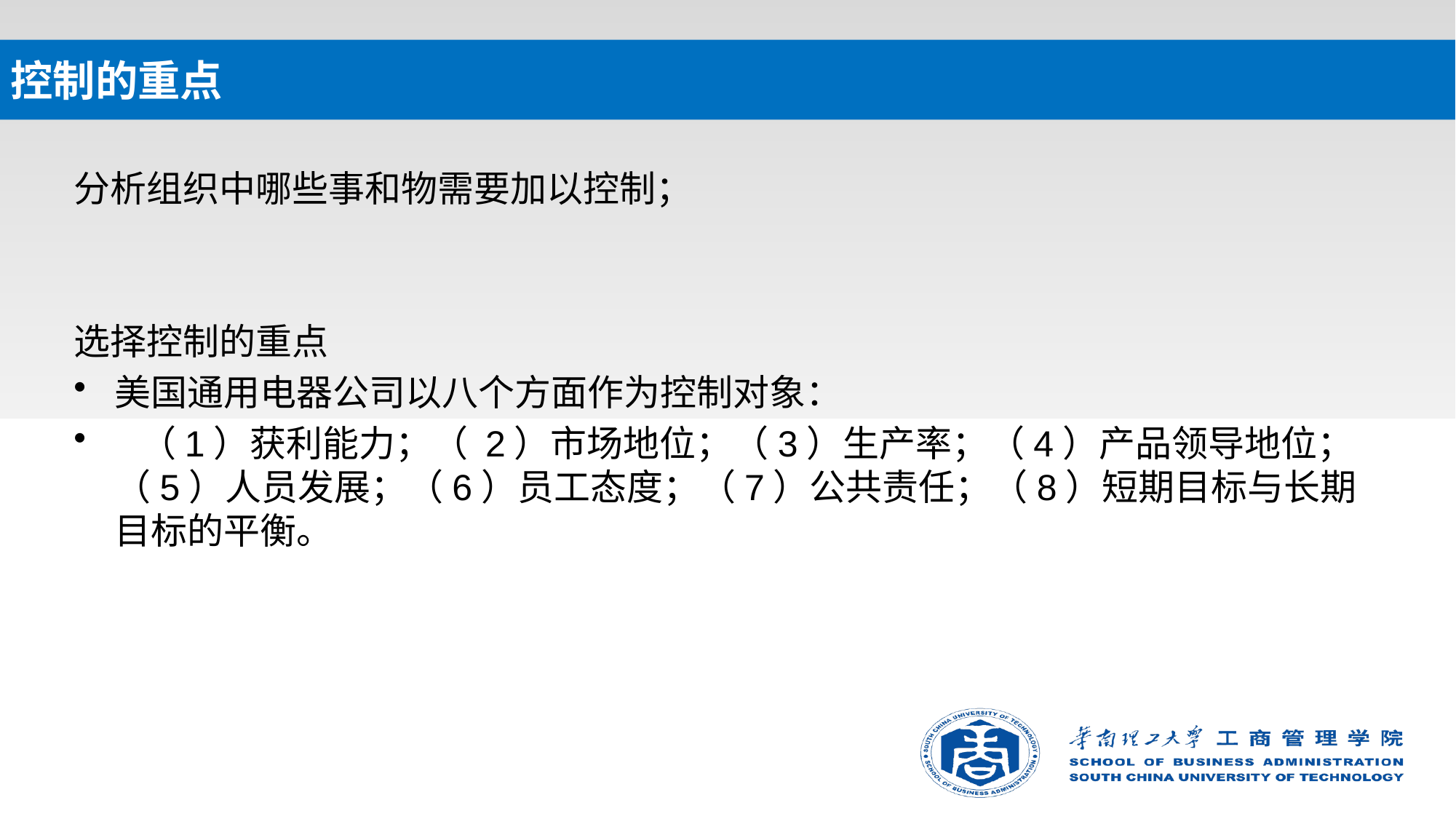

# 控制的重点
分析组织中哪些事和物需要加以控制；

选择控制的重点
美国通用电器公司以八个方面作为控制对象：
  （1）获利能力；（ 2）市场地位；（3）生产率；（4）产品领导地位；（5）人员发展；（6）员工态度；（7）公共责任；（8）短期目标与长期目标的平衡。